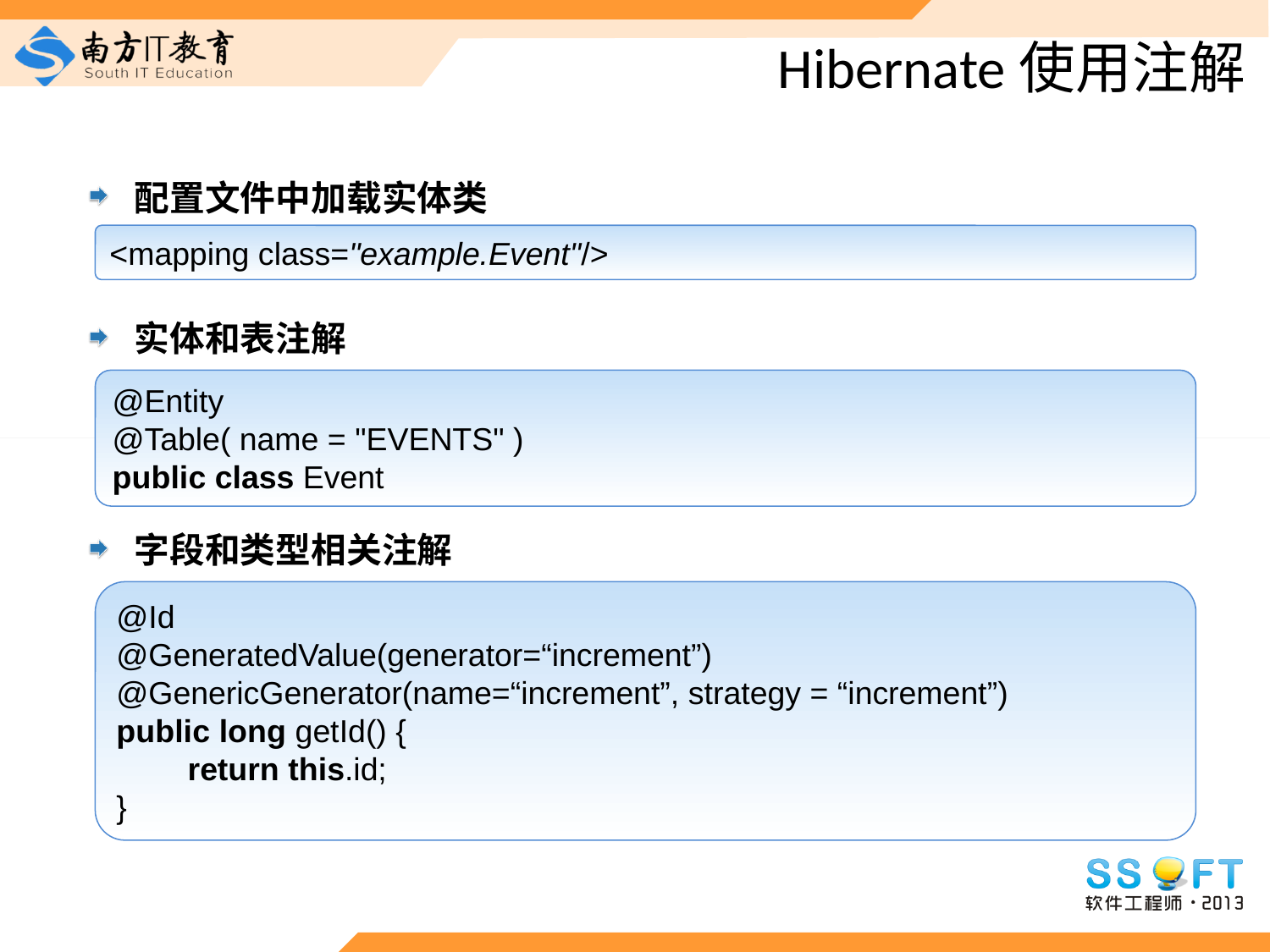

# Hibernate使用注解
配置文件中加载实体类

实体和表注解

字段和类型相关注解
<mapping class="example.Event"/>
@Entity
@Table( name = "EVENTS" )
public class Event

@Id
@GeneratedValue(generator=“increment”)
@GenericGenerator(name=“increment”, strategy = “increment”)
public long getId() {
        return this.id;
}